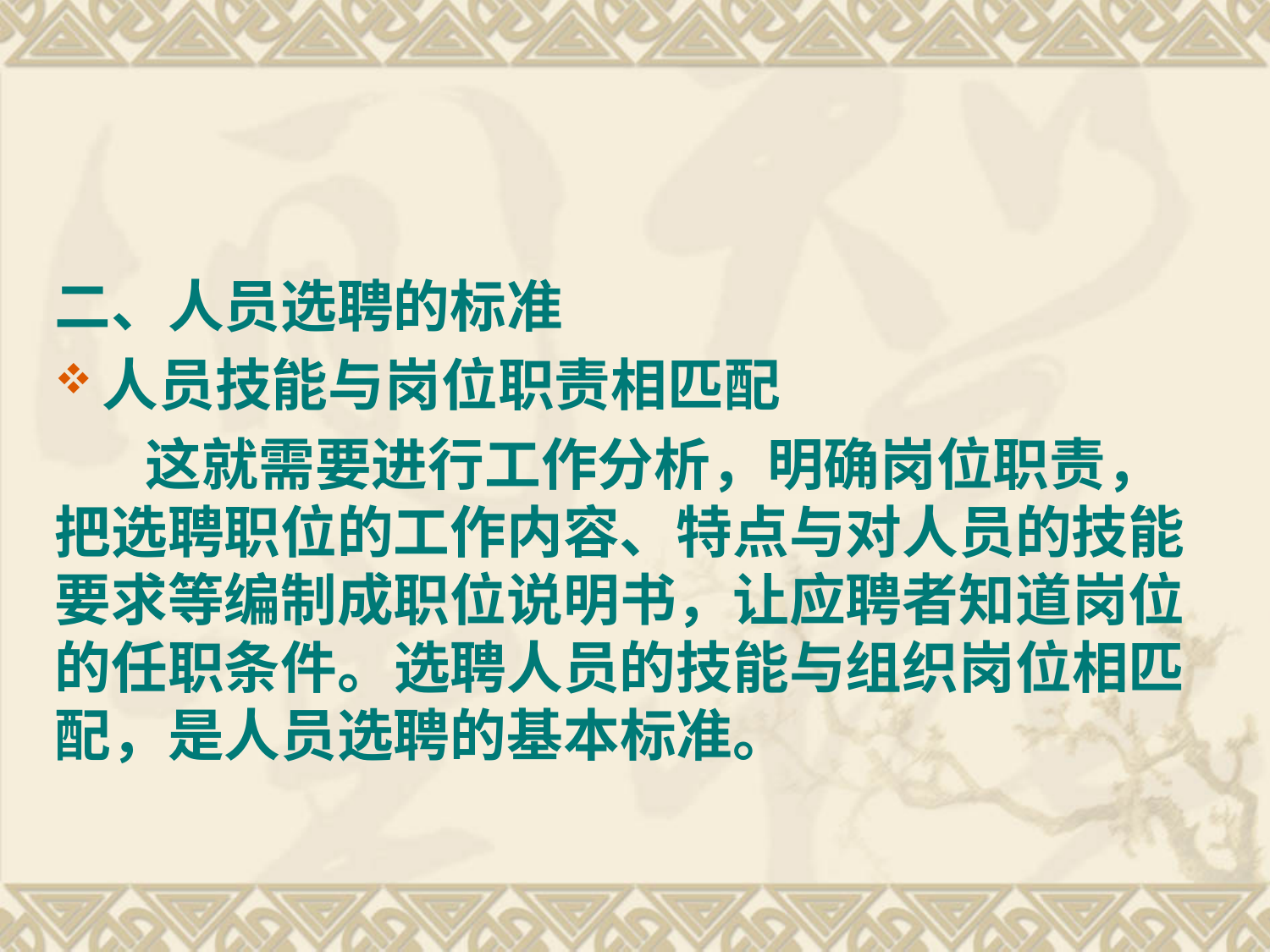

#
二、人员选聘的标准
人员技能与岗位职责相匹配
      这就需要进行工作分析，明确岗位职责，把选聘职位的工作内容、特点与对人员的技能要求等编制成职位说明书，让应聘者知道岗位的任职条件。选聘人员的技能与组织岗位相匹配，是人员选聘的基本标准。